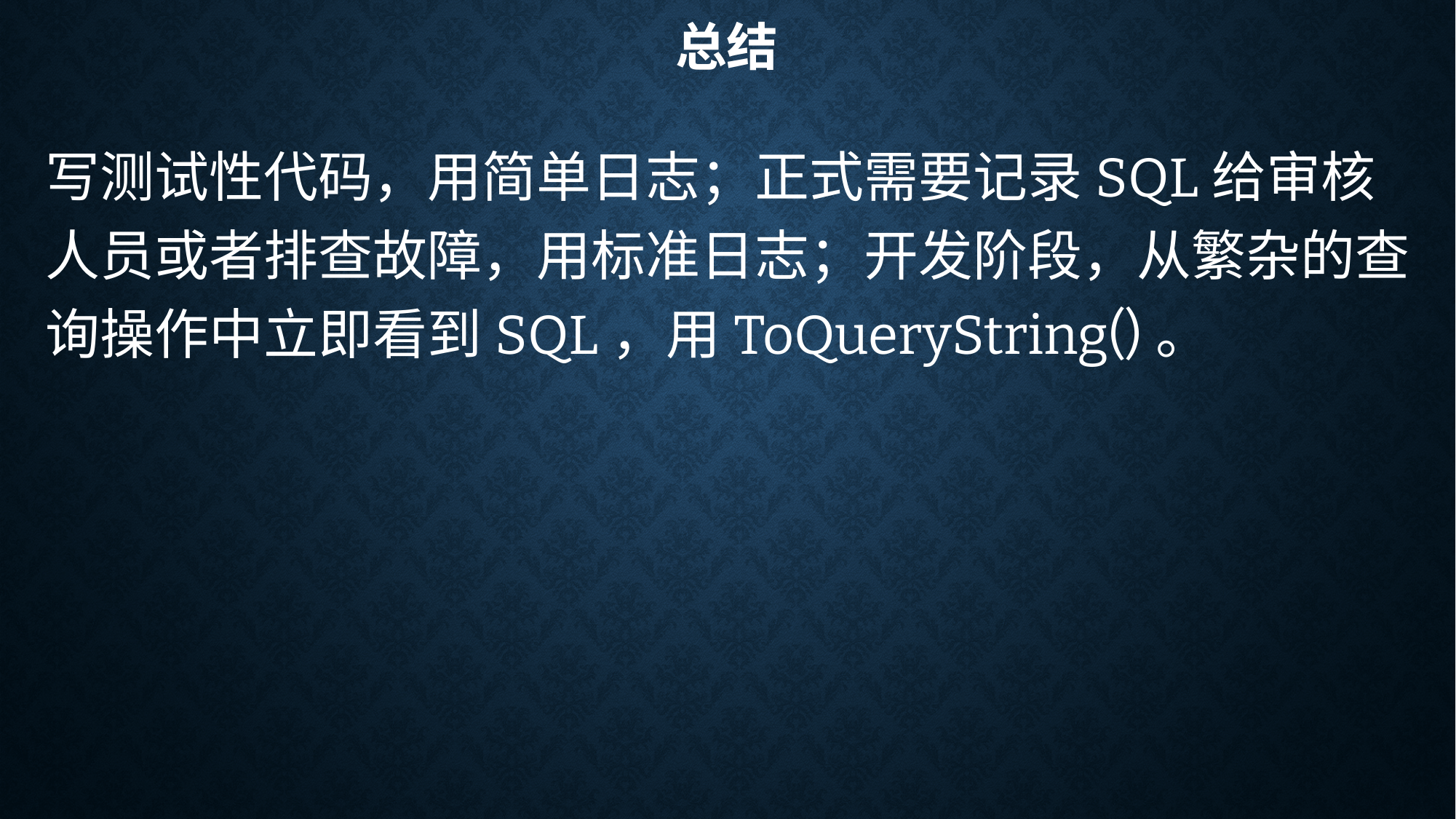

# 总结
写测试性代码，用简单日志；正式需要记录SQL给审核人员或者排查故障，用标准日志；开发阶段，从繁杂的查询操作中立即看到SQL，用ToQueryString()。